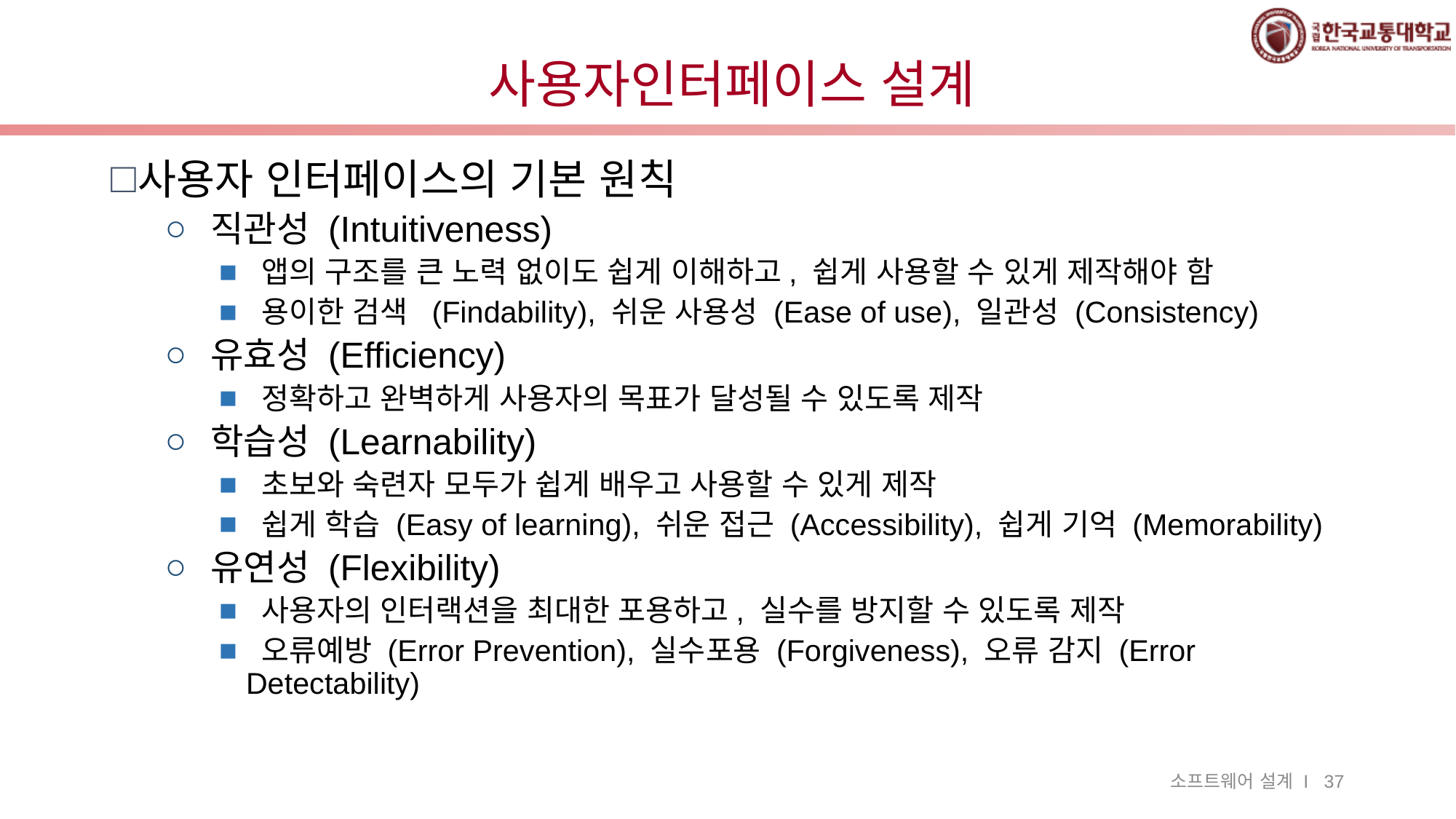

# 사용자인터페이스 설계
사용자 인터페이스의 기본 원칙
 직관성 (Intuitiveness)
 앱의 구조를 큰 노력 없이도 쉽게 이해하고, 쉽게 사용할 수 있게 제작해야 함
 용이한 검색  (Findability), 쉬운 사용성 (Ease of use), 일관성 (Consistency)
 유효성 (Efficiency)
 정확하고 완벽하게 사용자의 목표가 달성될 수 있도록 제작
 학습성 (Learnability)
 초보와 숙련자 모두가 쉽게 배우고 사용할 수 있게 제작
 쉽게 학습 (Easy of learning), 쉬운 접근 (Accessibility), 쉽게 기억 (Memorability)
 유연성 (Flexibility)
 사용자의 인터랙션을 최대한 포용하고, 실수를 방지할 수 있도록 제작
 오류예방 (Error Prevention), 실수포용 (Forgiveness), 오류 감지 (Error Detectability)
소프트웨어 설계 I   37